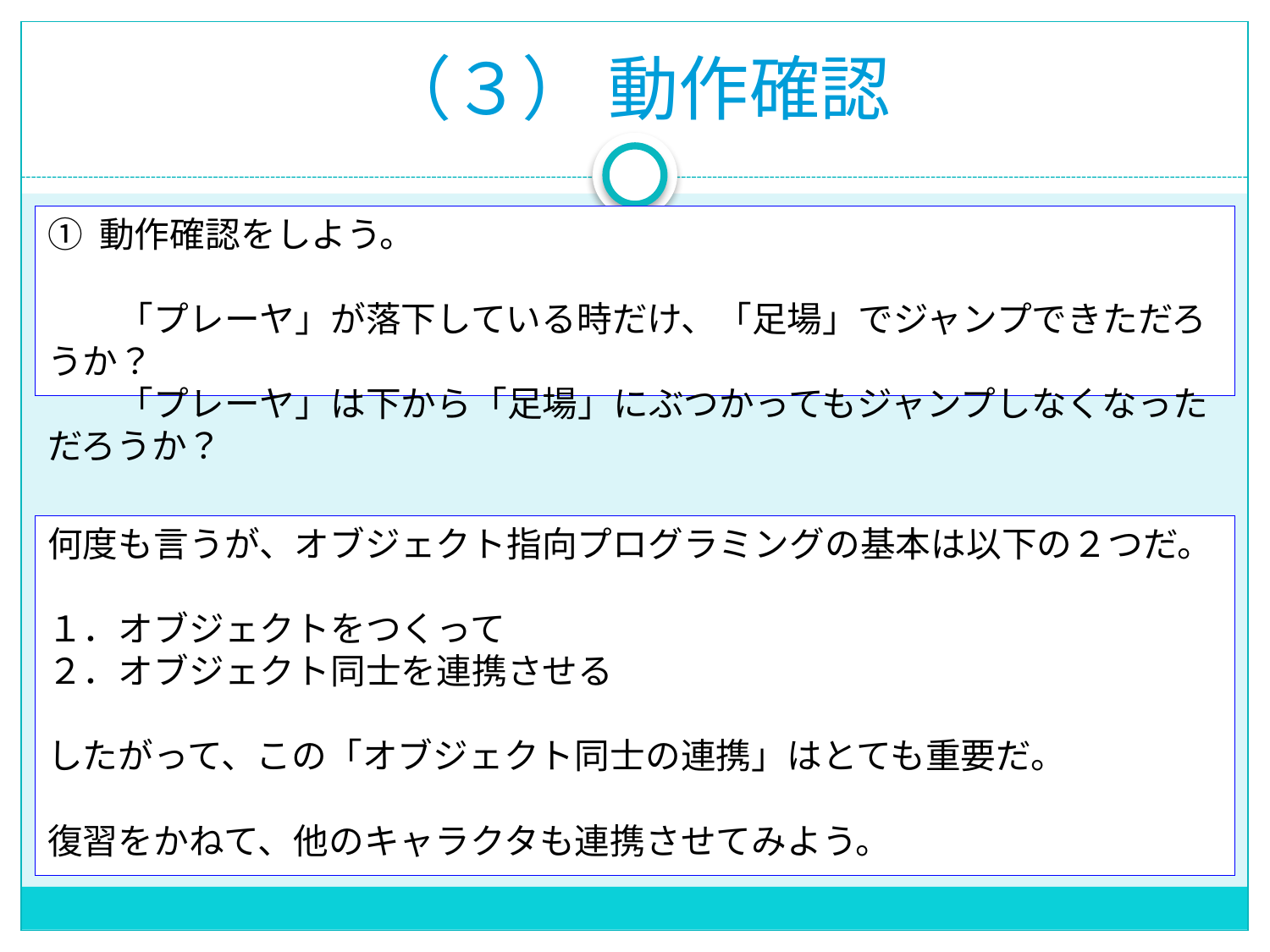

（３） 動作確認
① 動作確認をしよう。

　　「プレーヤ」が落下している時だけ、「足場」でジャンプできただろうか？
　　「プレーヤ」は下から「足場」にぶつかってもジャンプしなくなっただろうか？

何度も言うが、オブジェクト指向プログラミングの基本は以下の２つだ。

１．オブジェクトをつくって
２．オブジェクト同士を連携させる

したがって、この「オブジェクト同士の連携」はとても重要だ。

復習をかねて、他のキャラクタも連携させてみよう。